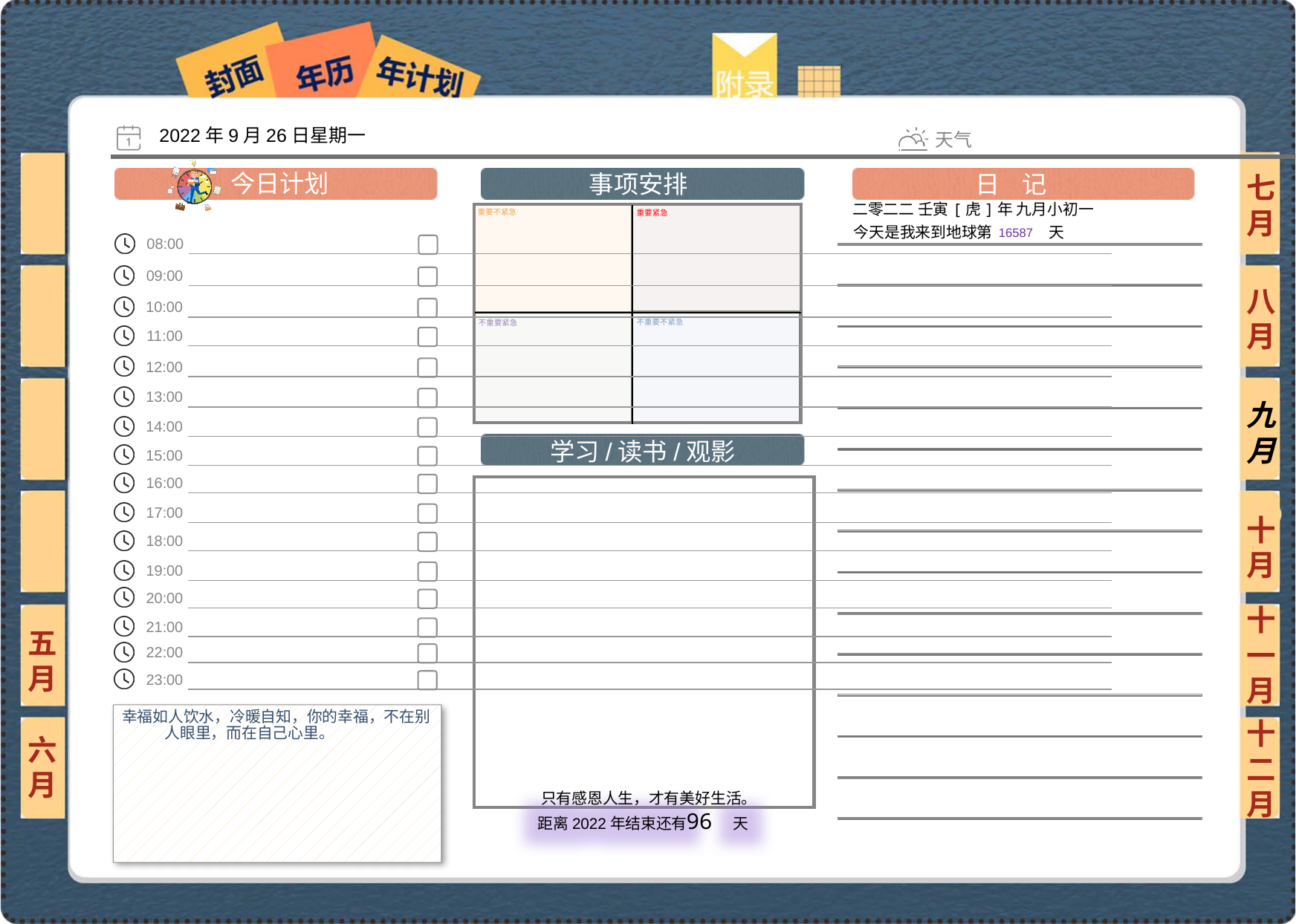

2022年9月26日星期一
七月
二零二二 壬寅[虎]年 九月小初一
16587
八月
九月
十月
十一月
五月
幸福如人饮水，冷暖自知，你的幸福，不在别人眼里，而在自己心里。

六月
十二月
96
 只有感恩人生，才有美好生活。